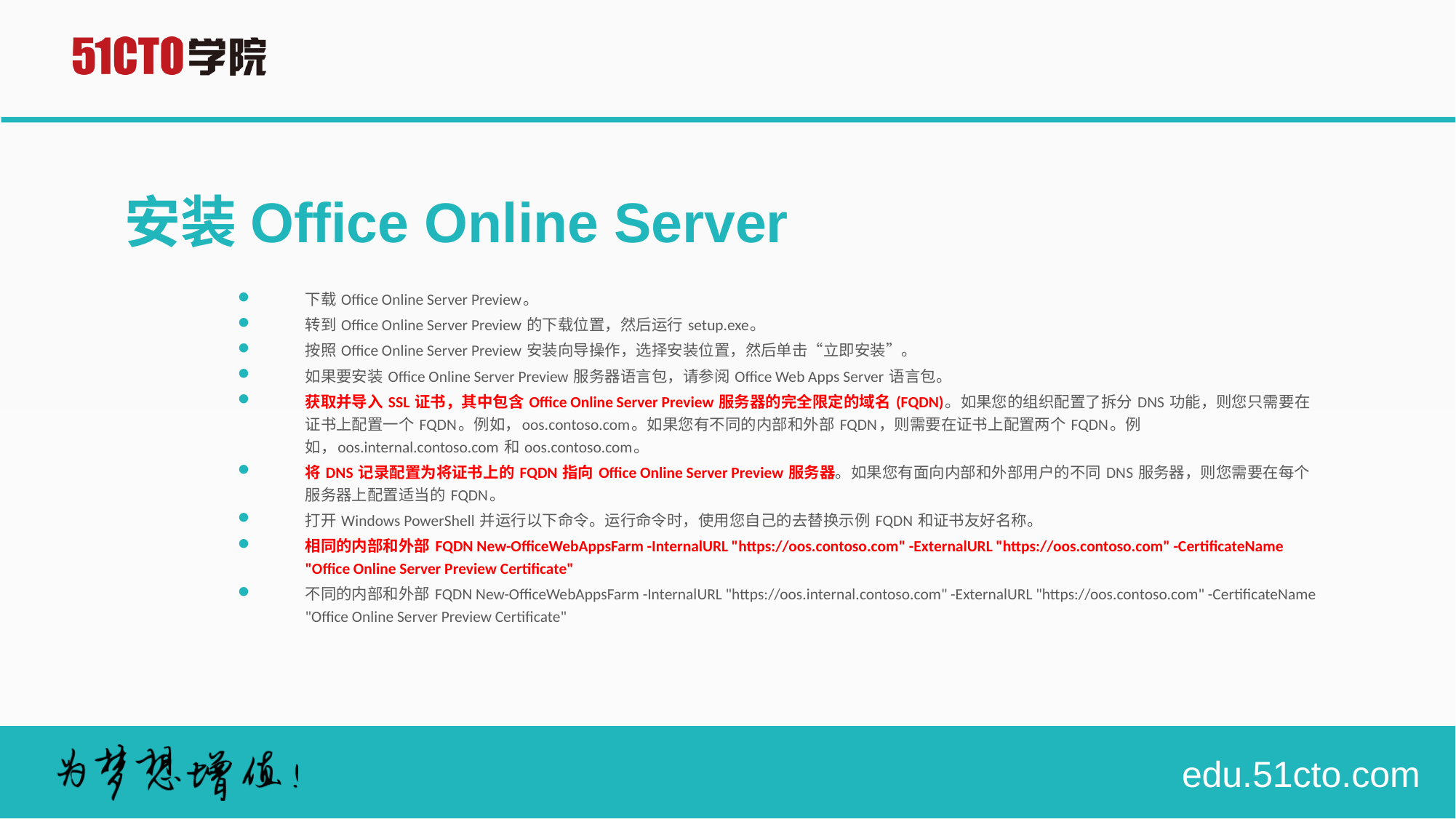

# 安装Office Online Server
下载 Office Online Server Preview。
转到 Office Online Server Preview 的下载位置，然后运行 setup.exe。
按照 Office Online Server Preview 安装向导操作，选择安装位置，然后单击“立即安装”。
如果要安装 Office Online Server Preview 服务器语言包，请参阅 Office Web Apps Server 语言包。
获取并导入 SSL 证书，其中包含 Office Online Server Preview 服务器的完全限定的域名 (FQDN)。如果您的组织配置了拆分 DNS 功能，则您只需要在证书上配置一个 FQDN。例如，oos.contoso.com。如果您有不同的内部和外部 FQDN，则需要在证书上配置两个 FQDN。例如，oos.internal.contoso.com 和 oos.contoso.com。
将 DNS 记录配置为将证书上的 FQDN 指向 Office Online Server Preview 服务器。如果您有面向内部和外部用户的不同 DNS 服务器，则您需要在每个服务器上配置适当的 FQDN。
打开 Windows PowerShell 并运行以下命令。运行命令时，使用您自己的去替换示例 FQDN 和证书友好名称。
相同的内部和外部 FQDN New-OfficeWebAppsFarm -InternalURL "https://oos.contoso.com" -ExternalURL "https://oos.contoso.com" -CertificateName "Office Online Server Preview Certificate"
不同的内部和外部 FQDN New-OfficeWebAppsFarm -InternalURL "https://oos.internal.contoso.com" -ExternalURL "https://oos.contoso.com" -CertificateName "Office Online Server Preview Certificate"